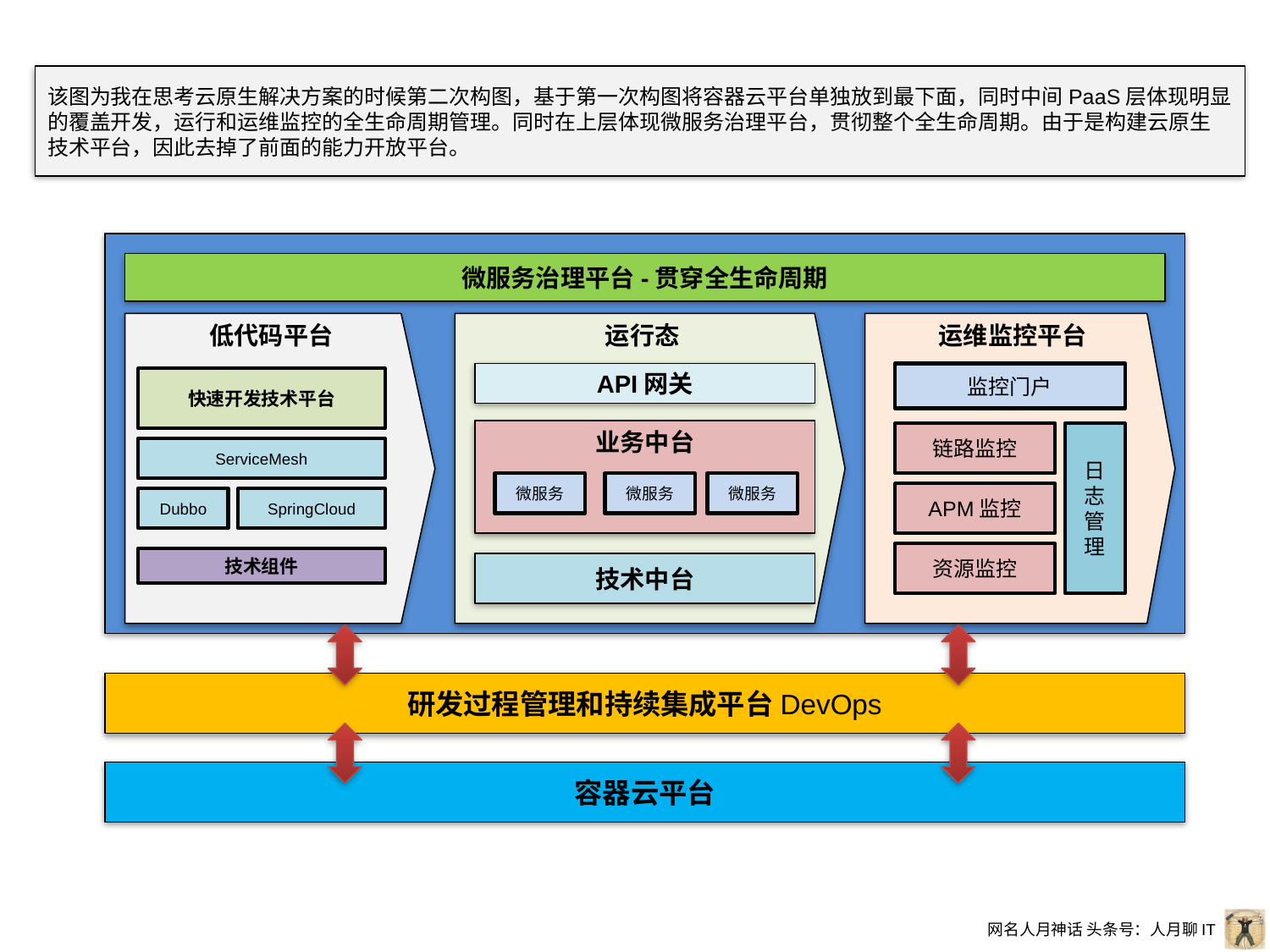

该图为我在思考云原生解决方案的时候第二次构图，基于第一次构图将容器云平台单独放到最下面，同时中间PaaS层体现明显的覆盖开发，运行和运维监控的全生命周期管理。同时在上层体现微服务治理平台，贯彻整个全生命周期。由于是构建云原生技术平台，因此去掉了前面的能力开放平台。

微服务治理平台-贯穿全生命周期
低代码平台
运行态
运维监控平台
API网关
监控门户
快速开发技术平台
业务中台
链路监控
日志管理
ServiceMesh
微服务
微服务
微服务
APM监控
Dubbo
SpringCloud
资源监控
技术组件
技术中台

研发过程管理和持续集成平台DevOps

容器云平台